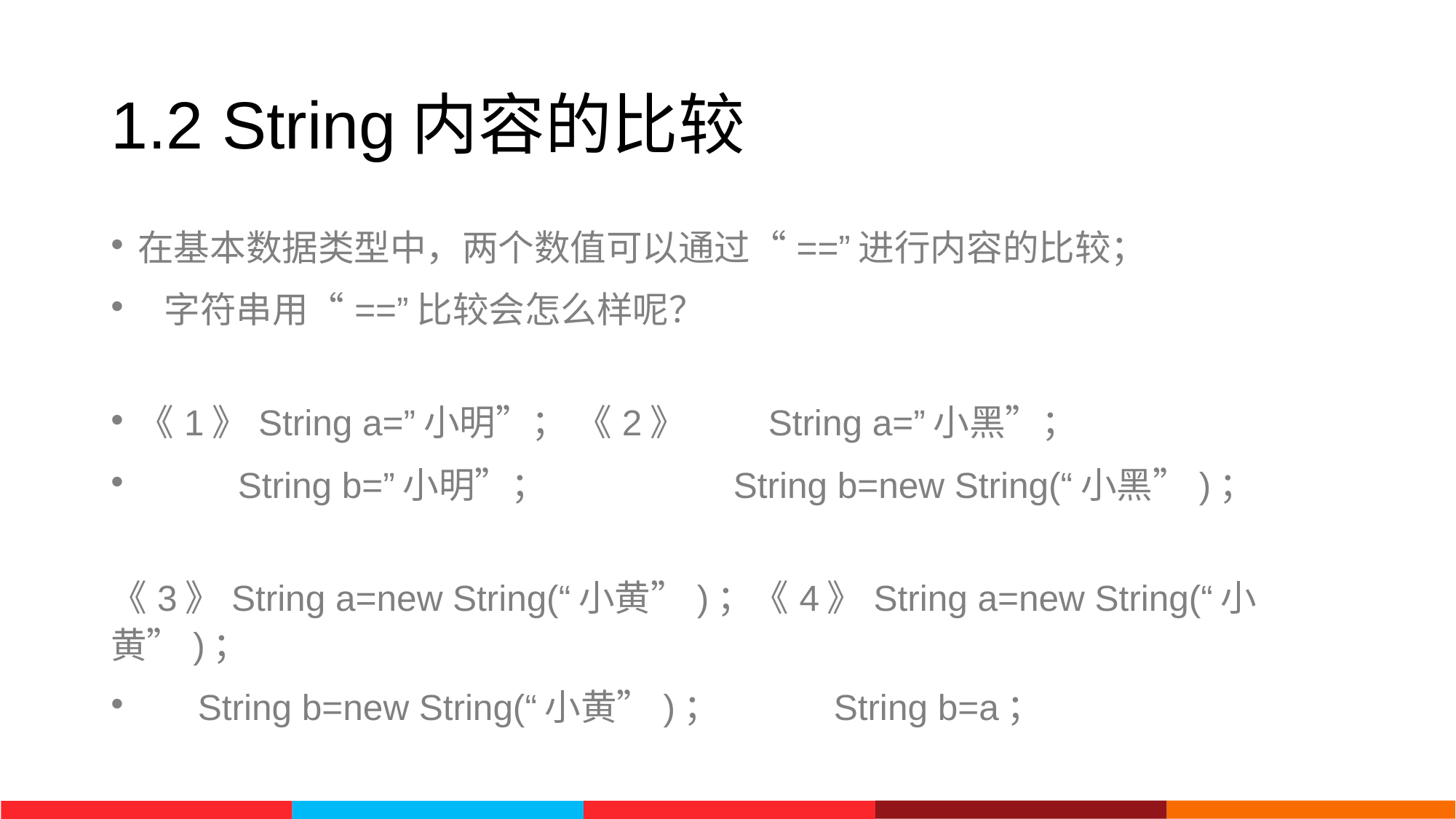

1.2 String内容的比较
在基本数据类型中，两个数值可以通过“==”进行内容的比较；
  字符串用“==”比较会怎么样呢？

《1》String a=”小明”； 《2》         String a=”小黑”；
          String b=”小明”；                      String b=new String(“小黑”)；

《3》String a=new String(“小黄”)；《4》String a=new String(“小黄”)；
      String b=new String(“小黄”)；             String b=a；